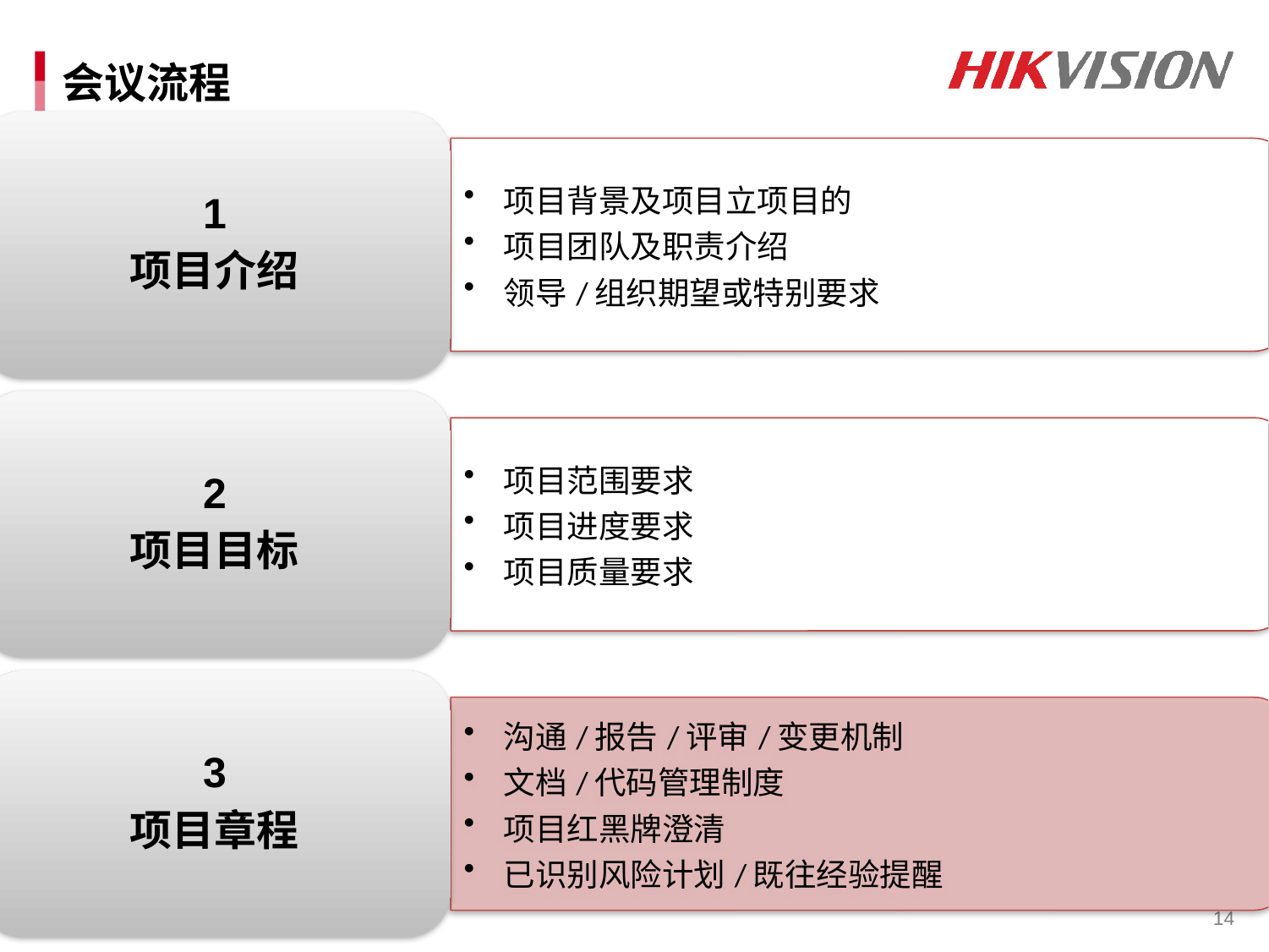

# 会议流程
1
项目介绍
2
项目目标
3
项目章程
项目范围要求
项目背景及项目立项目的
已识别风险计划/既往经验提醒
项目进度要求
项目质量要求
项目团队及职责介绍
领导/组织期望或特别要求
沟通/报告/评审/变更机制
文档/代码管理制度
项目红黑牌澄清